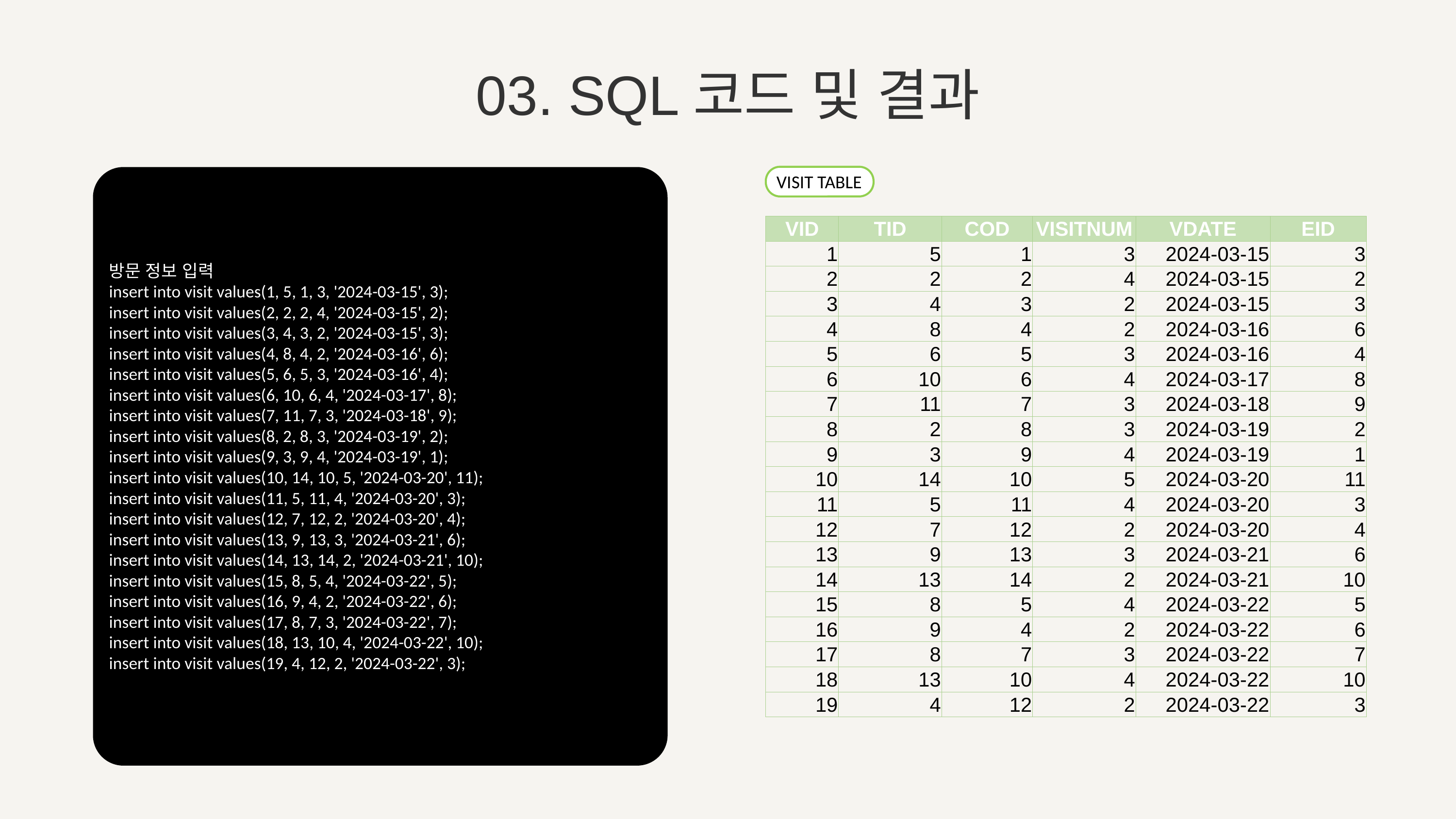

03. SQL코드 및 결과

VISIT TABLE
방문 정보 입력
insert into visit values(1, 5, 1, 3, '2024-03-15', 3);
insert into visit values(2, 2, 2, 4, '2024-03-15', 2);
insert into visit values(3, 4, 3, 2, '2024-03-15', 3);
insert into visit values(4, 8, 4, 2, '2024-03-16', 6);
insert into visit values(5, 6, 5, 3, '2024-03-16', 4);
insert into visit values(6, 10, 6, 4, '2024-03-17', 8);
insert into visit values(7, 11, 7, 3, '2024-03-18', 9);
insert into visit values(8, 2, 8, 3, '2024-03-19', 2);
insert into visit values(9, 3, 9, 4, '2024-03-19', 1);
insert into visit values(10, 14, 10, 5, '2024-03-20', 11);
insert into visit values(11, 5, 11, 4, '2024-03-20', 3);
insert into visit values(12, 7, 12, 2, '2024-03-20', 4);
insert into visit values(13, 9, 13, 3, '2024-03-21', 6);
insert into visit values(14, 13, 14, 2, '2024-03-21', 10);
insert into visit values(15, 8, 5, 4, '2024-03-22', 5);
insert into visit values(16, 9, 4, 2, '2024-03-22', 6);
insert into visit values(17, 8, 7, 3, '2024-03-22', 7);
insert into visit values(18, 13, 10, 4, '2024-03-22', 10);
insert into visit values(19, 4, 12, 2, '2024-03-22', 3);
| VID | TID | COD | VISITNUM | VDATE | EID |
| --- | --- | --- | --- | --- | --- |
| 1 | 5 | 1 | 3 | 2024-03-15 | 3 |
| 2 | 2 | 2 | 4 | 2024-03-15 | 2 |
| 3 | 4 | 3 | 2 | 2024-03-15 | 3 |
| 4 | 8 | 4 | 2 | 2024-03-16 | 6 |
| 5 | 6 | 5 | 3 | 2024-03-16 | 4 |
| 6 | 10 | 6 | 4 | 2024-03-17 | 8 |
| 7 | 11 | 7 | 3 | 2024-03-18 | 9 |
| 8 | 2 | 8 | 3 | 2024-03-19 | 2 |
| 9 | 3 | 9 | 4 | 2024-03-19 | 1 |
| 10 | 14 | 10 | 5 | 2024-03-20 | 11 |
| 11 | 5 | 11 | 4 | 2024-03-20 | 3 |
| 12 | 7 | 12 | 2 | 2024-03-20 | 4 |
| 13 | 9 | 13 | 3 | 2024-03-21 | 6 |
| 14 | 13 | 14 | 2 | 2024-03-21 | 10 |
| 15 | 8 | 5 | 4 | 2024-03-22 | 5 |
| 16 | 9 | 4 | 2 | 2024-03-22 | 6 |
| 17 | 8 | 7 | 3 | 2024-03-22 | 7 |
| 18 | 13 | 10 | 4 | 2024-03-22 | 10 |
| 19 | 4 | 12 | 2 | 2024-03-22 | 3 |